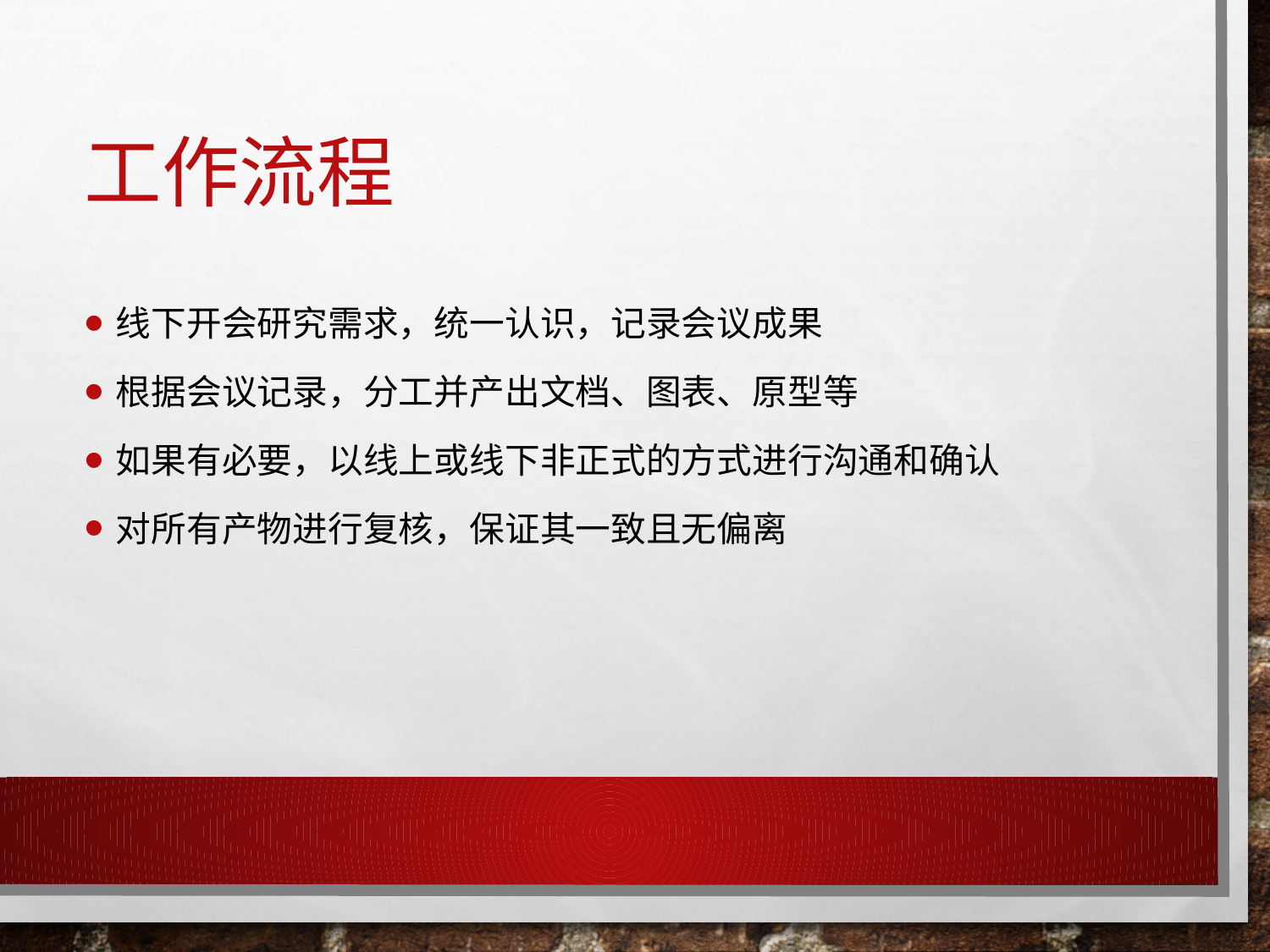

# 工作流程
线下开会研究需求，统一认识，记录会议成果
根据会议记录，分工并产出文档、图表、原型等
如果有必要，以线上或线下非正式的方式进行沟通和确认
对所有产物进行复核，保证其一致且无偏离